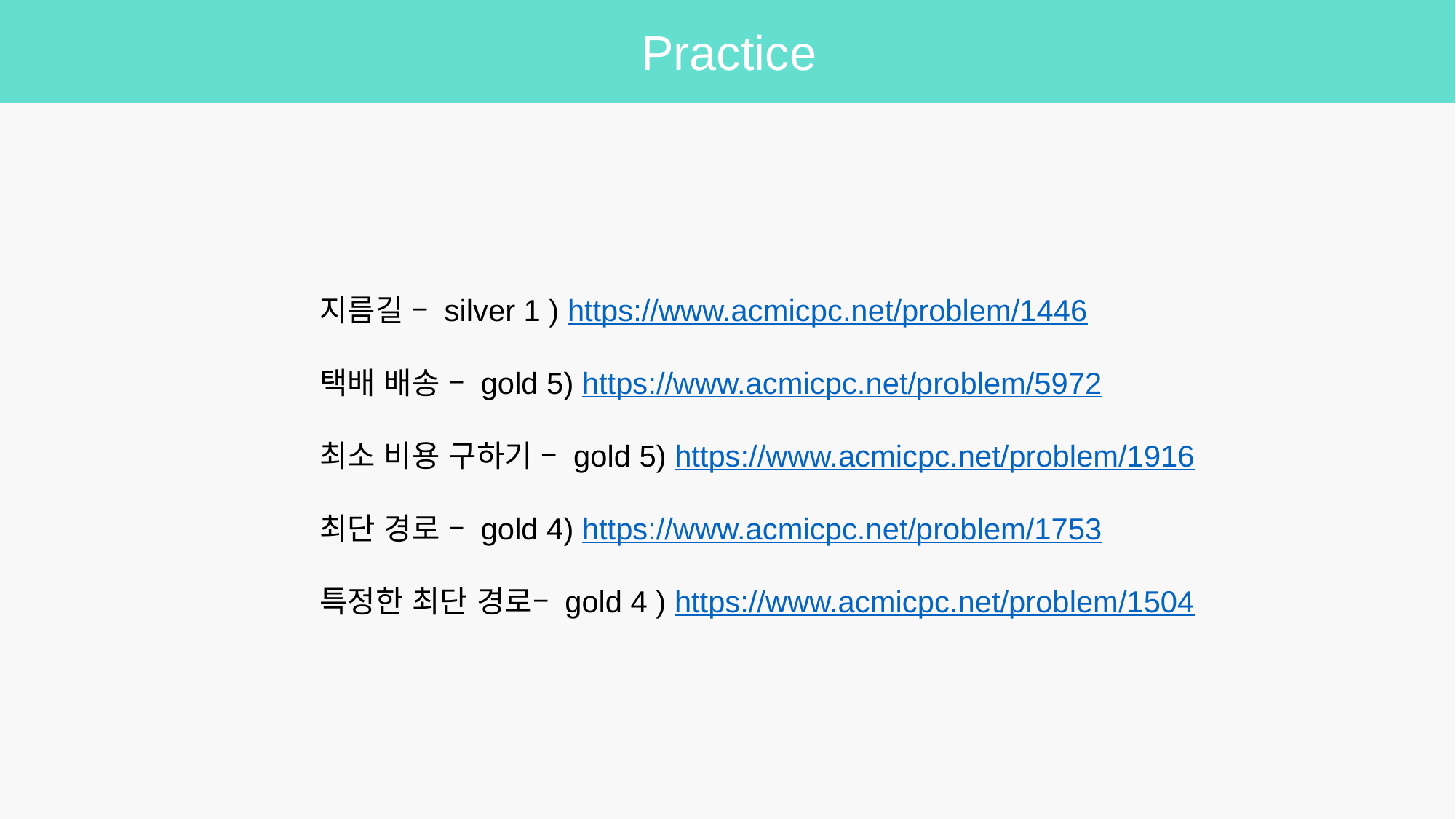

Practice
지름길 – silver 1 ) https://www.acmicpc.net/problem/1446

택배 배송 – gold 5) https://www.acmicpc.net/problem/5972

최소 비용 구하기 – gold 5) https://www.acmicpc.net/problem/1916

최단 경로 – gold 4) https://www.acmicpc.net/problem/1753

특정한 최단 경로– gold 4 ) https://www.acmicpc.net/problem/1504